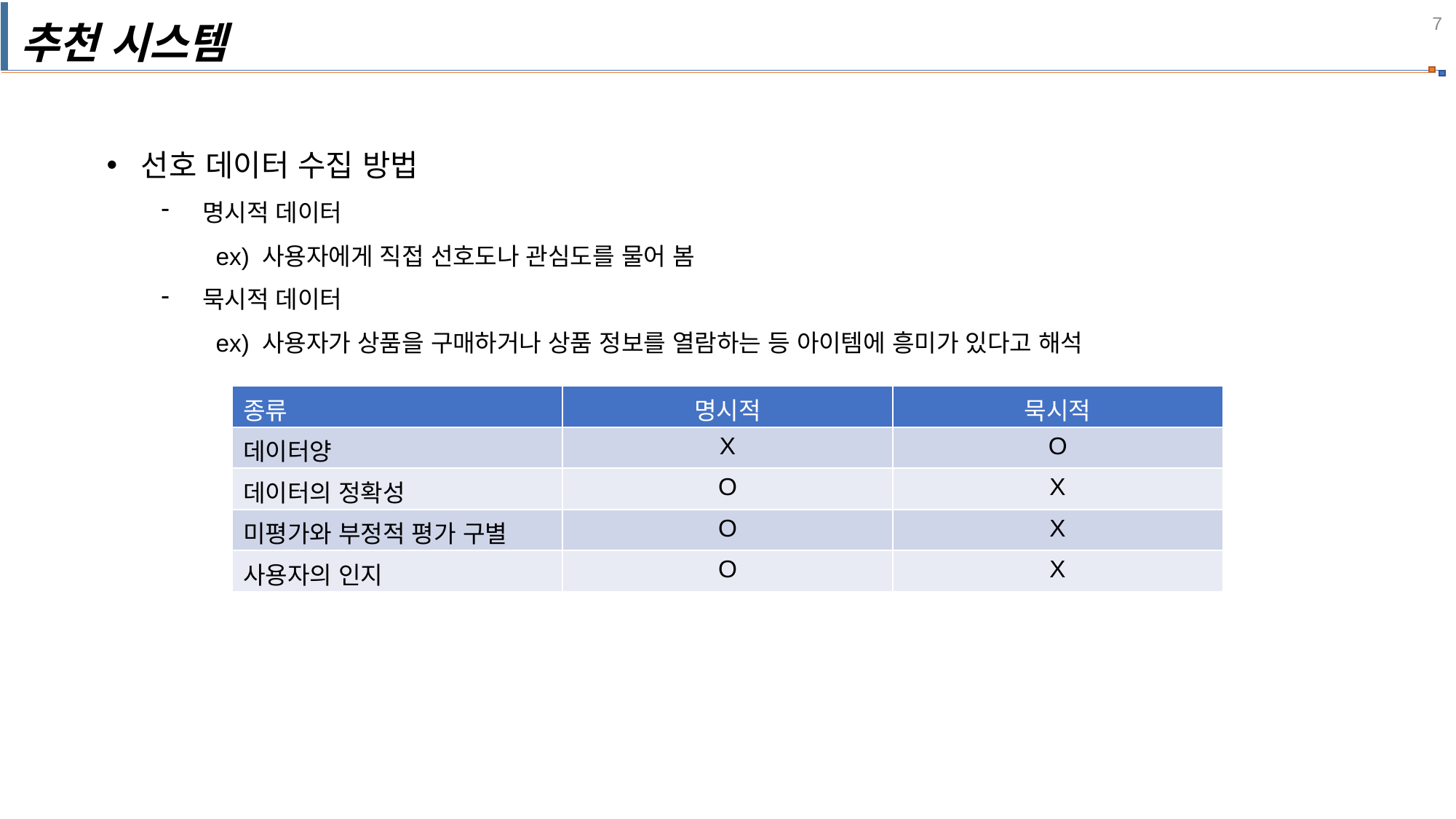

추천 시스템
선호 데이터 수집 방법
명시적 데이터
ex) 사용자에게 직접 선호도나 관심도를 물어 봄
묵시적 데이터
ex) 사용자가 상품을 구매하거나 상품 정보를 열람하는 등 아이템에 흥미가 있다고 해석

| 종류 | 명시적 | 묵시적 |
| --- | --- | --- |
| 데이터양 | X | O |
| 데이터의 정확성 | O | X |
| 미평가와 부정적 평가 구별 | O | X |
| 사용자의 인지 | O | X |